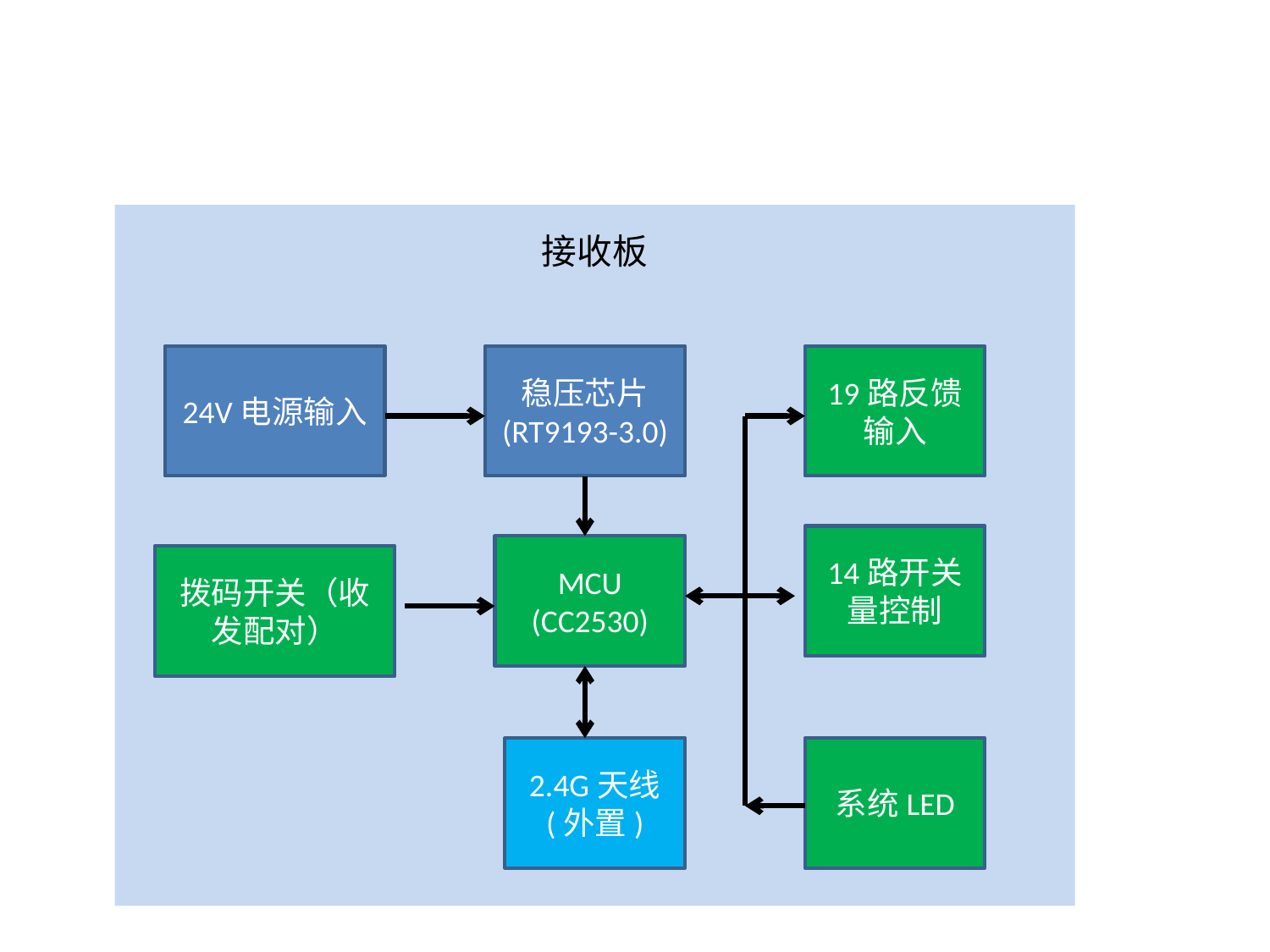

接收板

24V电源输入
稳压芯片
(RT9193-3.0)
19路反馈输入
14路开关量控制
MCU
(CC2530)
拨码开关（收发配对）
2.4G天线
(外置)
系统LED